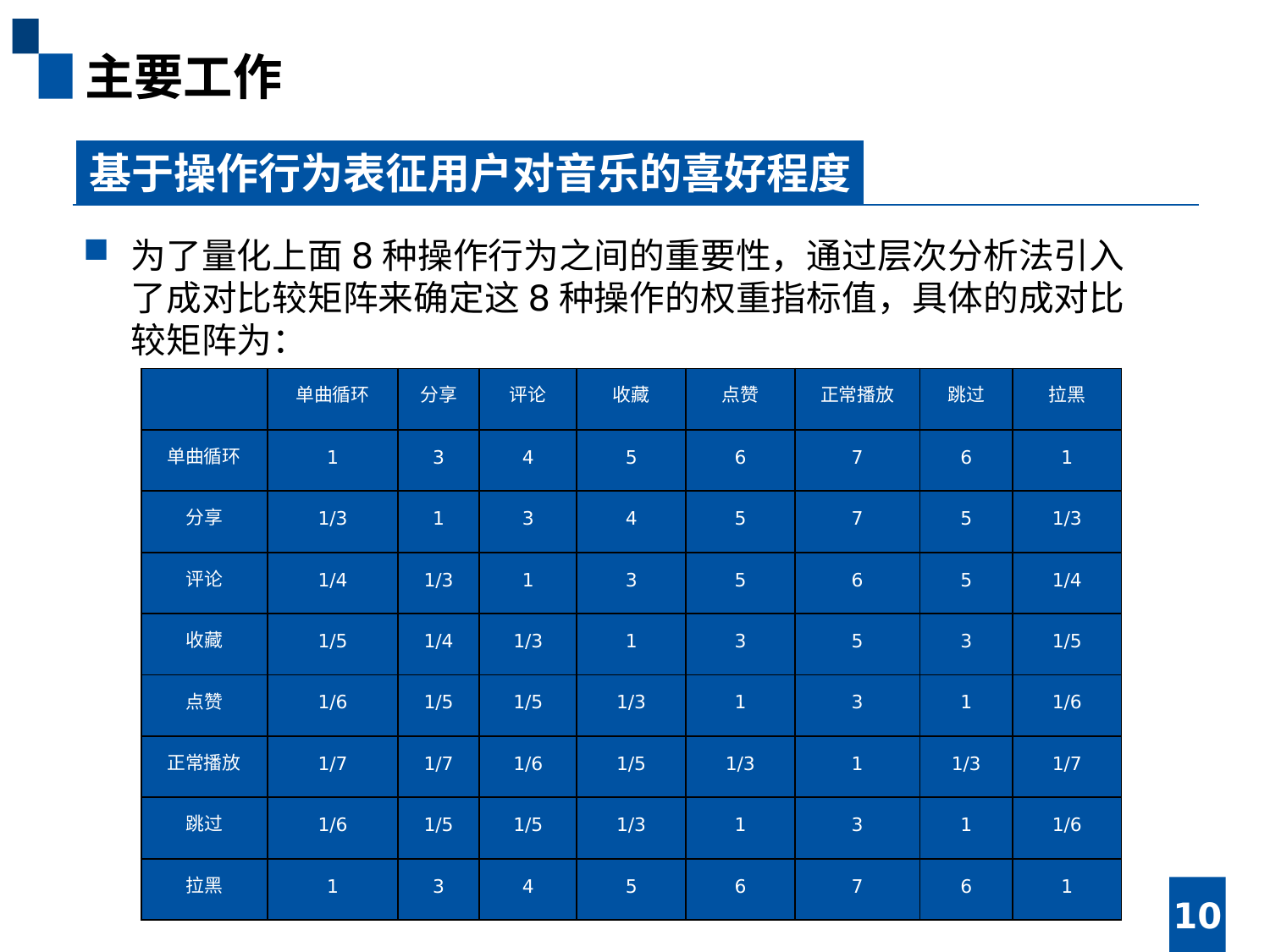

主要工作
基于操作行为表征用户对音乐的喜好程度
为了量化上面8种操作行为之间的重要性，通过层次分析法引入了成对比较矩阵来确定这8种操作的权重指标值，具体的成对比较矩阵为：
|  | 单曲循环 | 分享 | 评论 | 收藏 | 点赞 | 正常播放 | 跳过 | 拉黑 |
| --- | --- | --- | --- | --- | --- | --- | --- | --- |
| 单曲循环 | 1 | 3 | 4 | 5 | 6 | 7 | 6 | 1 |
| 分享 | 1/3 | 1 | 3 | 4 | 5 | 7 | 5 | 1/3 |
| 评论 | 1/4 | 1/3 | 1 | 3 | 5 | 6 | 5 | 1/4 |
| 收藏 | 1/5 | 1/4 | 1/3 | 1 | 3 | 5 | 3 | 1/5 |
| 点赞 | 1/6 | 1/5 | 1/5 | 1/3 | 1 | 3 | 1 | 1/6 |
| 正常播放 | 1/7 | 1/7 | 1/6 | 1/5 | 1/3 | 1 | 1/3 | 1/7 |
| 跳过 | 1/6 | 1/5 | 1/5 | 1/3 | 1 | 3 | 1 | 1/6 |
| 拉黑 | 1 | 3 | 4 | 5 | 6 | 7 | 6 | 1 |

10